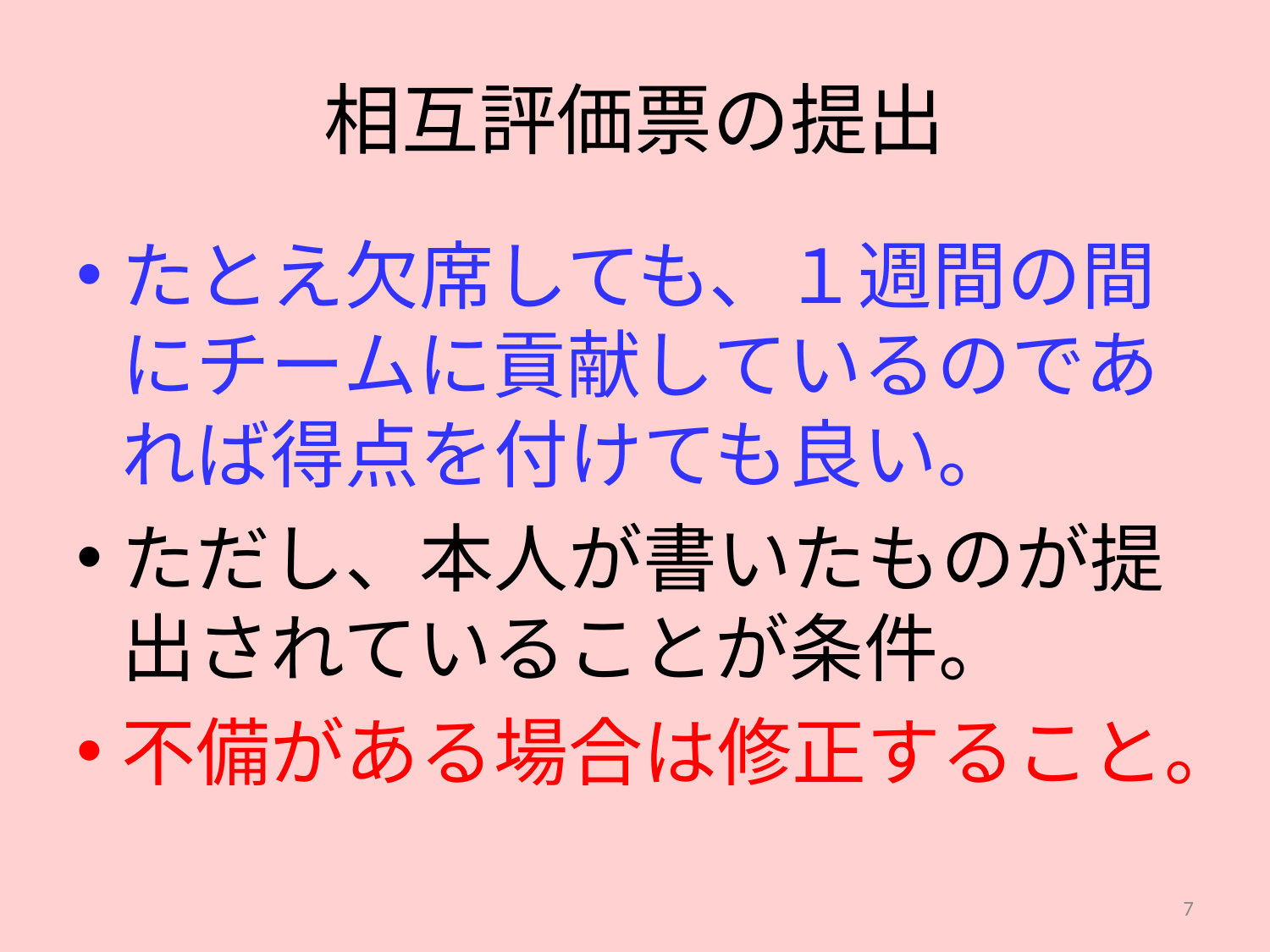

# 相互評価票の提出
たとえ欠席しても、１週間の間にチームに貢献しているのであれば得点を付けても良い。
ただし、本人が書いたものが提出されていることが条件。
不備がある場合は修正すること。
7